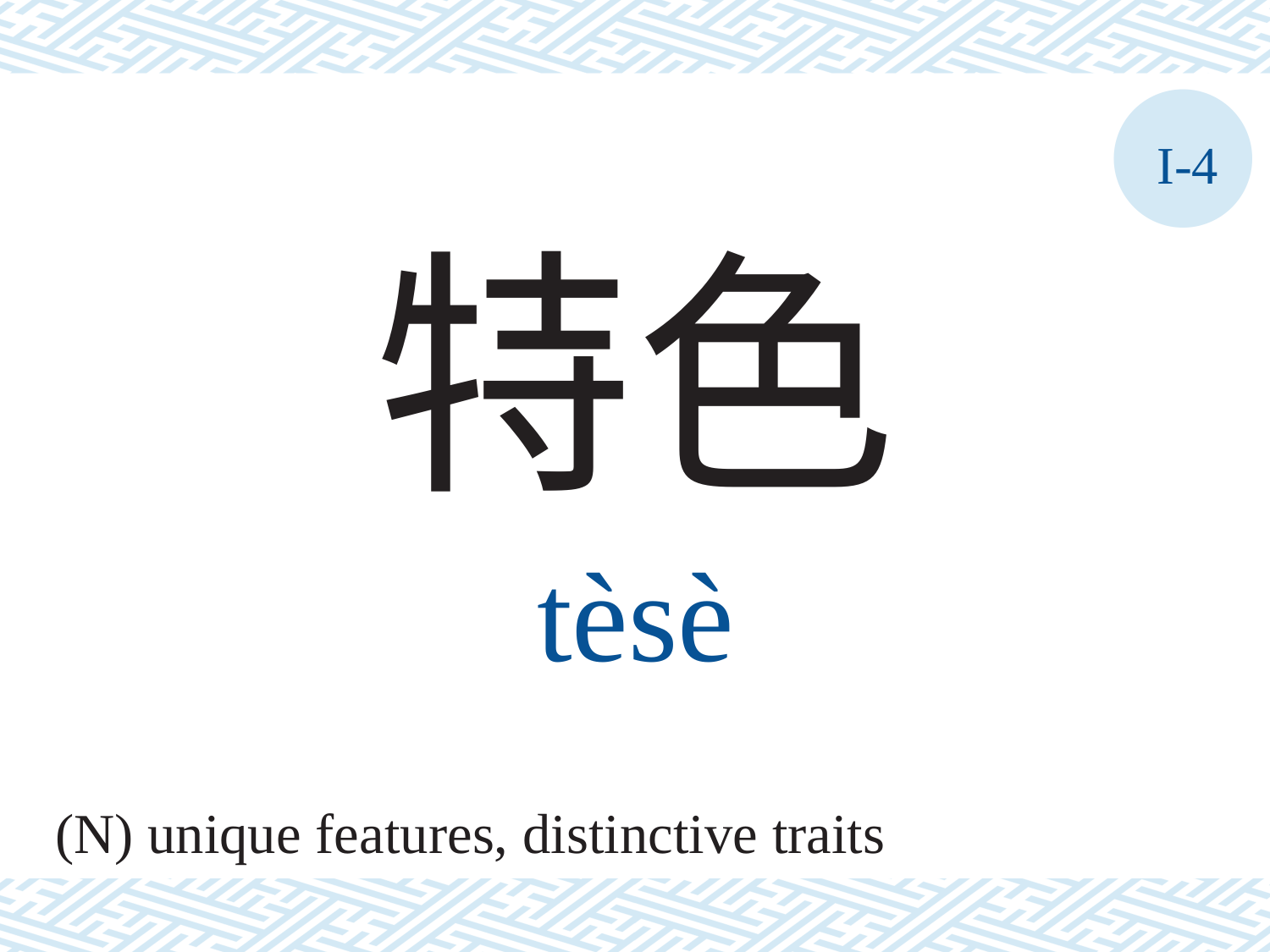

I-4
特色
tèsè
(N) unique features, distinctive traits